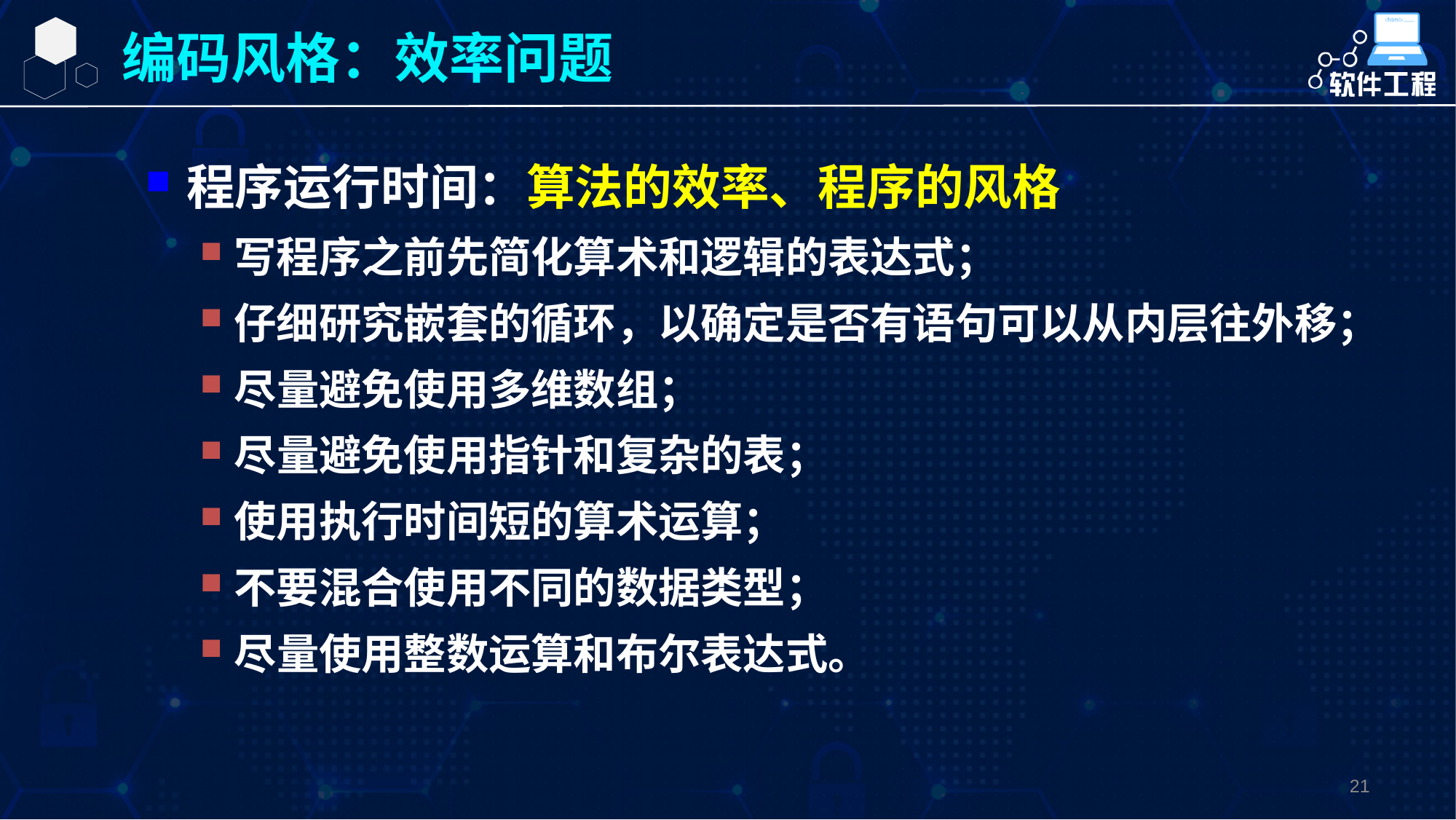

编码风格：效率问题
程序运行时间：算法的效率、程序的风格
写程序之前先简化算术和逻辑的表达式；
仔细研究嵌套的循环，以确定是否有语句可以从内层往外移；
尽量避免使用多维数组；
尽量避免使用指针和复杂的表；
使用执行时间短的算术运算；
不要混合使用不同的数据类型；
尽量使用整数运算和布尔表达式。
21